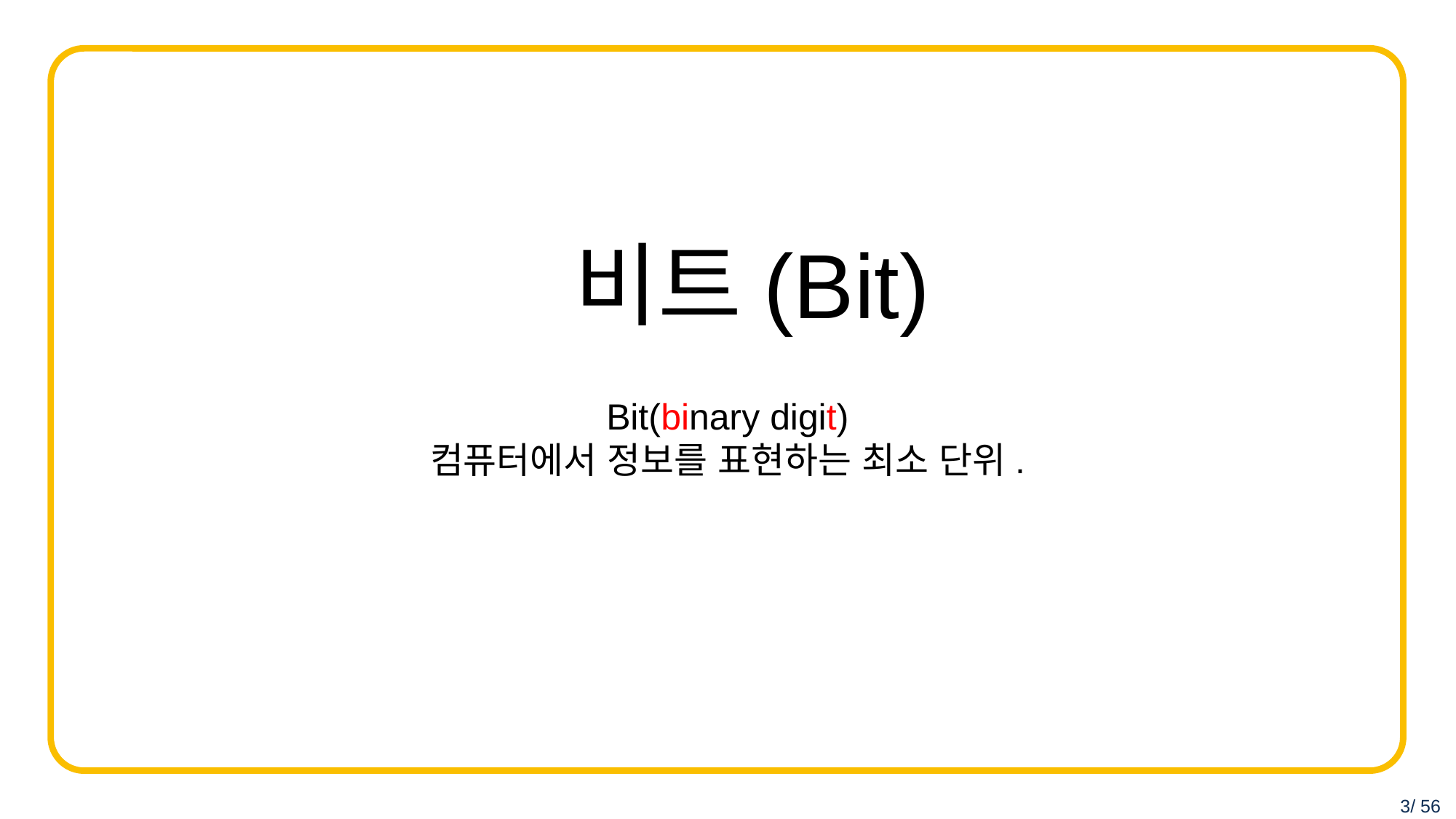

비트(Bit)
Bit(binary digit)
컴퓨터에서 정보를 표현하는 최소 단위.